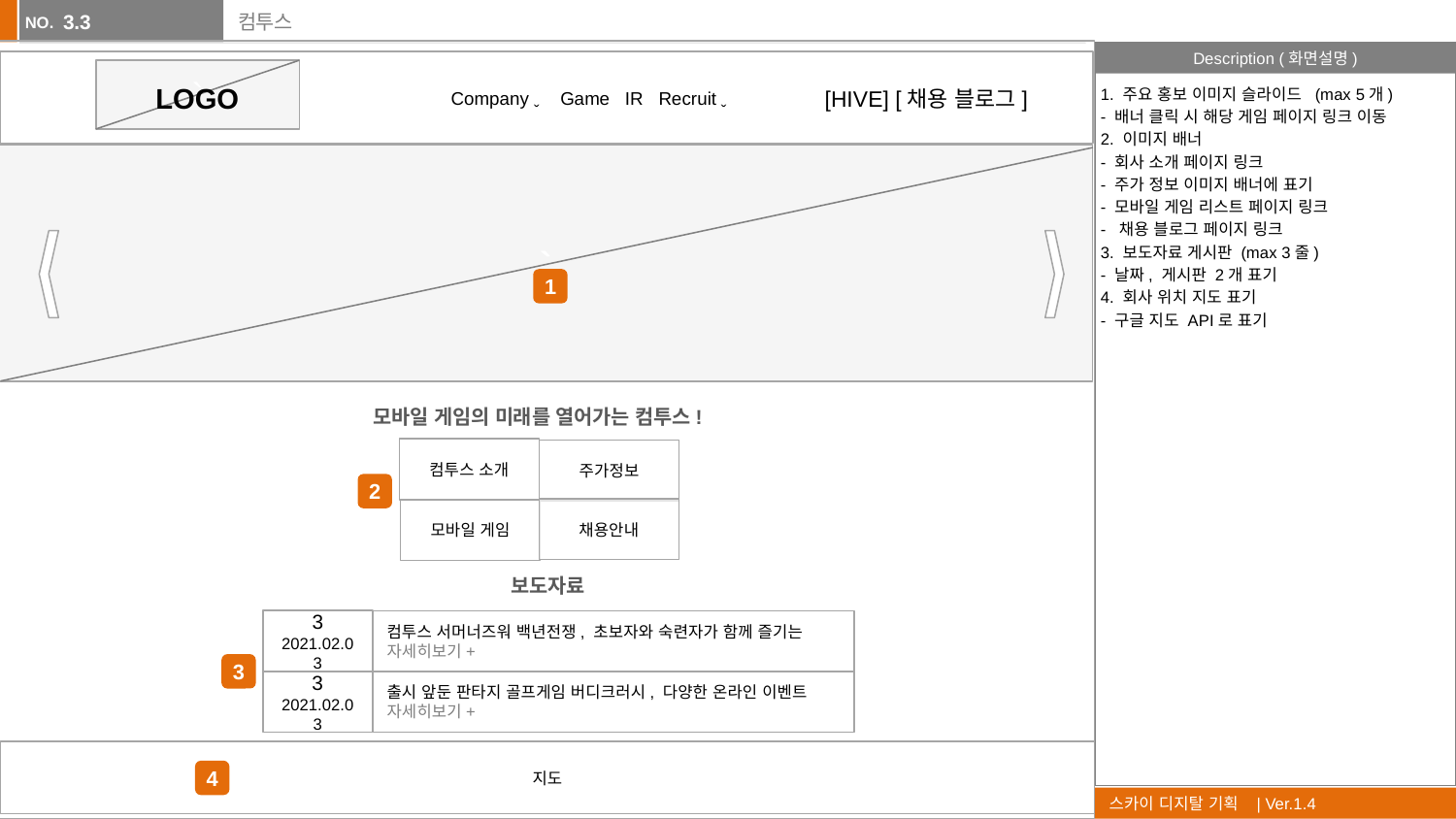

3.3
# 컴투스

`
Company ˇ   Game   IR   Recruit ˇ
LOGO
1. 주요 홍보 이미지 슬라이드  (max 5개)
- 배너 클릭 시 해당 게임 페이지 링크 이동
2. 이미지 배너
- 회사 소개 페이지 링크
- 주가 정보 이미지 배너에 표기
- 모바일 게임 리스트 페이지 링크
-  채용 블로그 페이지 링크
3. 보도자료 게시판 (max 3줄)
- 날짜, 게시판 2개 표기
4. 회사 위치 지도 표기
- 구글 지도 API로 표기

[HIVE] [채용 블로그]
`

1
모바일 게임의 미래를 열어가는 컴투스!
컴투스 소개
주가정보
2
채용안내
모바일 게임
보도자료
3
2021.02.03
컴투스 서머너즈워 백년전쟁, 초보자와 숙련자가 함께 즐기는
자세히보기+
3
공지사항
출시 앞둔 판타지 골프게임 버디크러시, 다양한 온라인 이벤트
자세히보기+
3
2021.02.03
지도
4